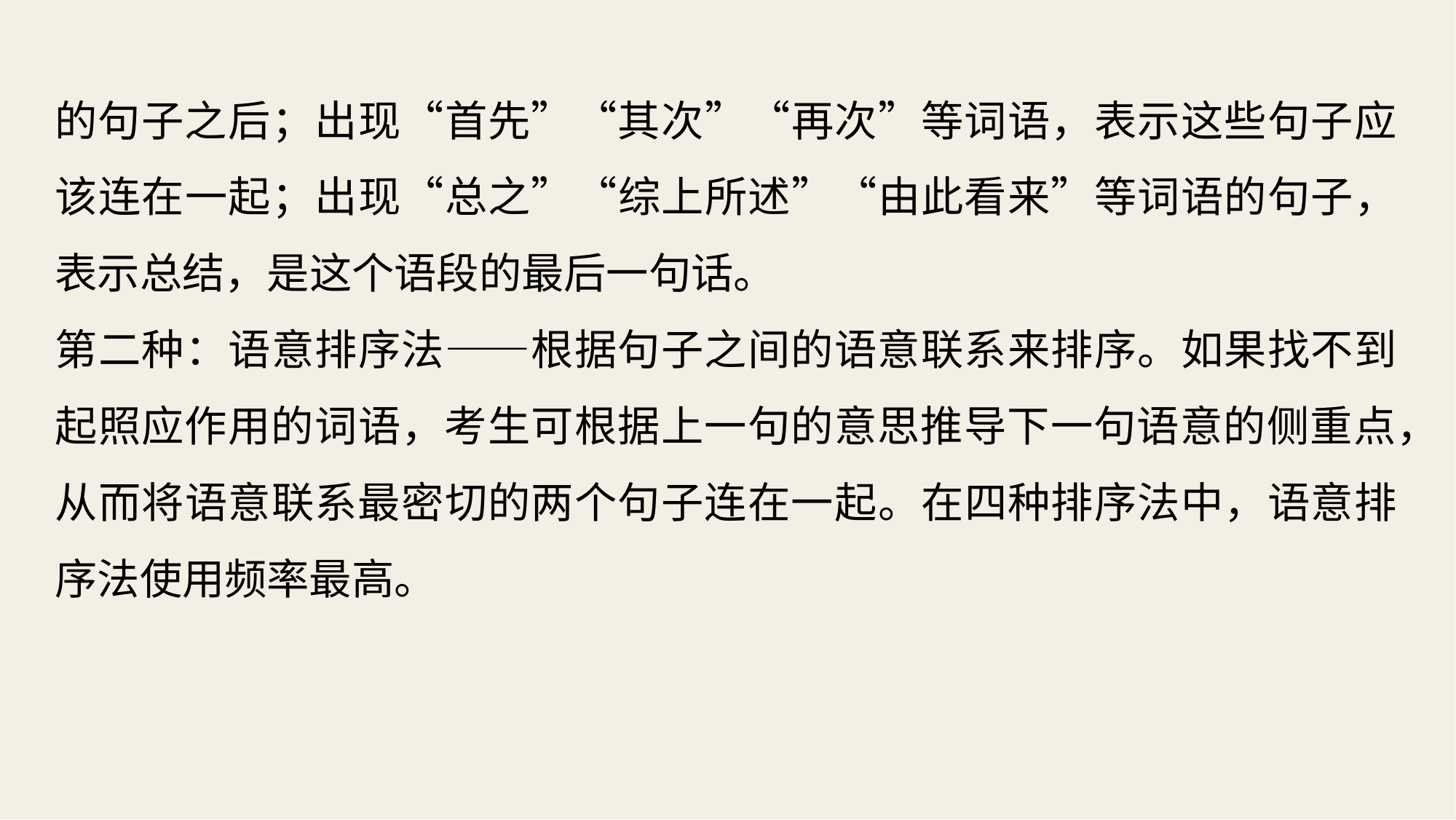

的句子之后；出现“首先”“其次”“再次”等词语，表示这些句子应该连在一起；出现“总之”“综上所述”“由此看来”等词语的句子，表示总结，是这个语段的最后一句话。
第二种：语意排序法——根据句子之间的语意联系来排序。如果找不到起照应作用的词语，考生可根据上一句的意思推导下一句语意的侧重点，从而将语意联系最密切的两个句子连在一起。在四种排序法中，语意排序法使用频率最高。